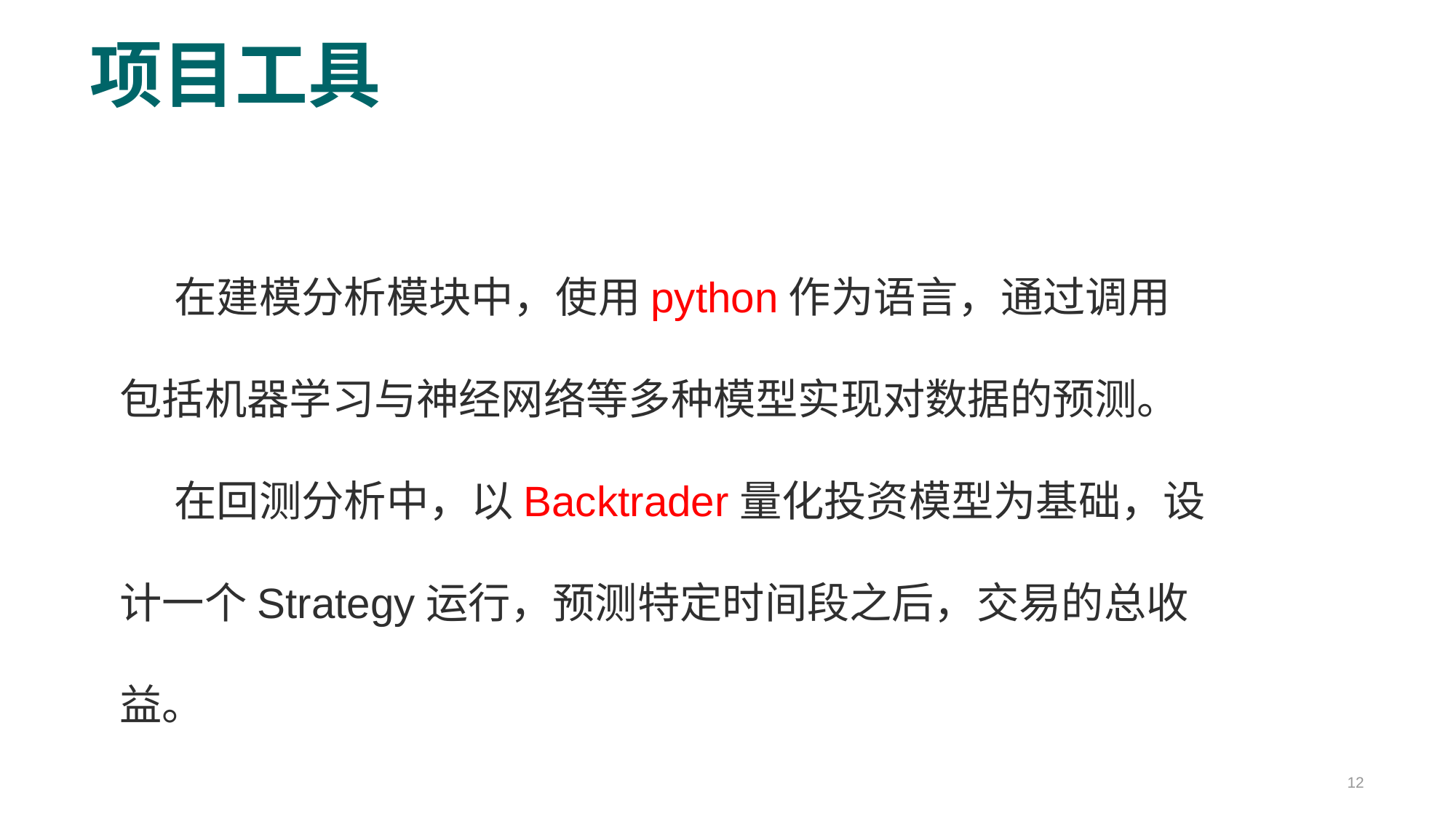

# 项目工具
在建模分析模块中，使用python作为语言，通过调用包括机器学习与神经网络等多种模型实现对数据的预测。
在回测分析中，以Backtrader量化投资模型为基础，设计一个Strategy运行，预测特定时间段之后，交易的总收益。
12